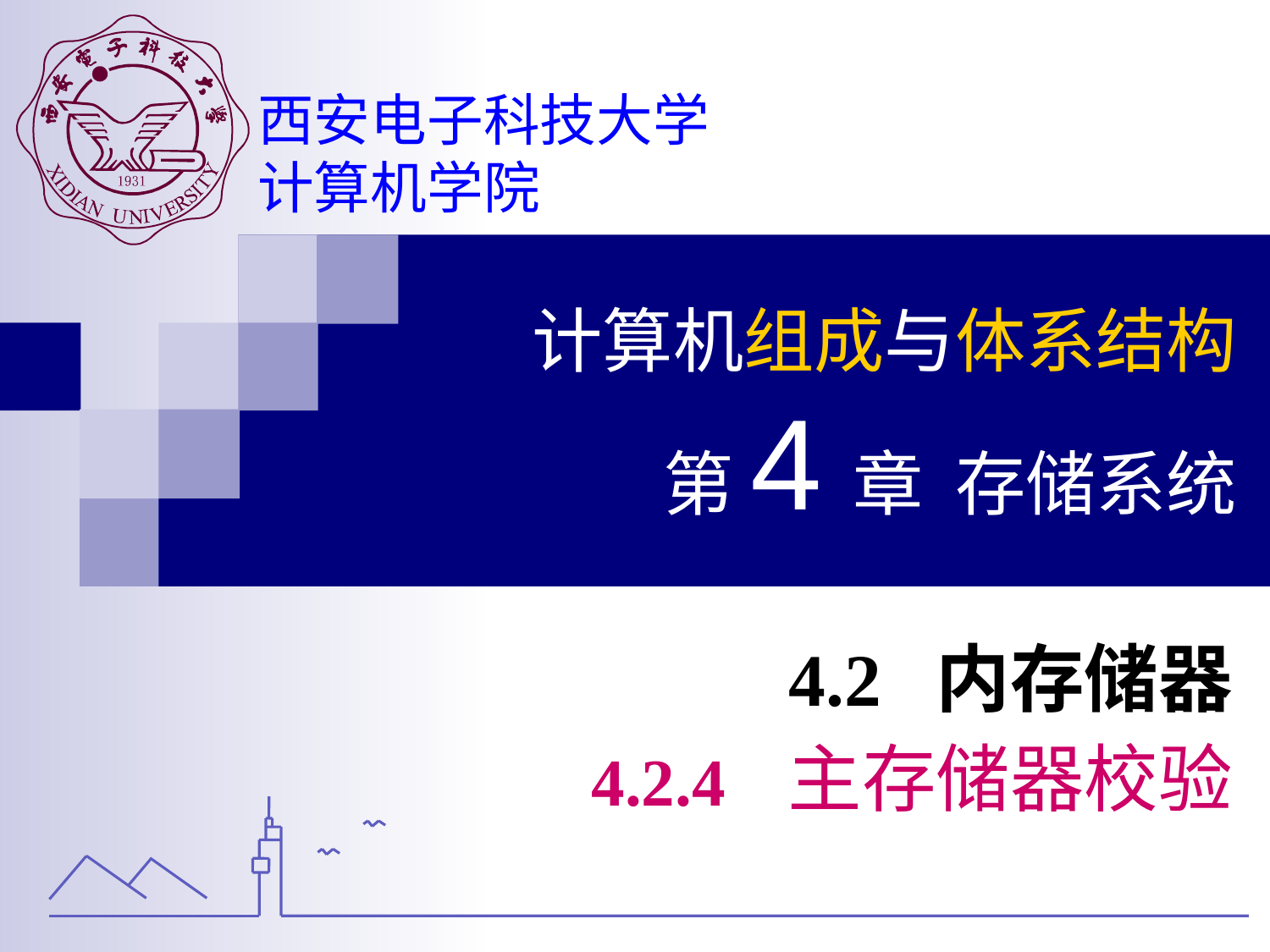

计算机组成与体系结构
第4章  存储系统
4.2  内存储器
4.2.4 主存储器校验